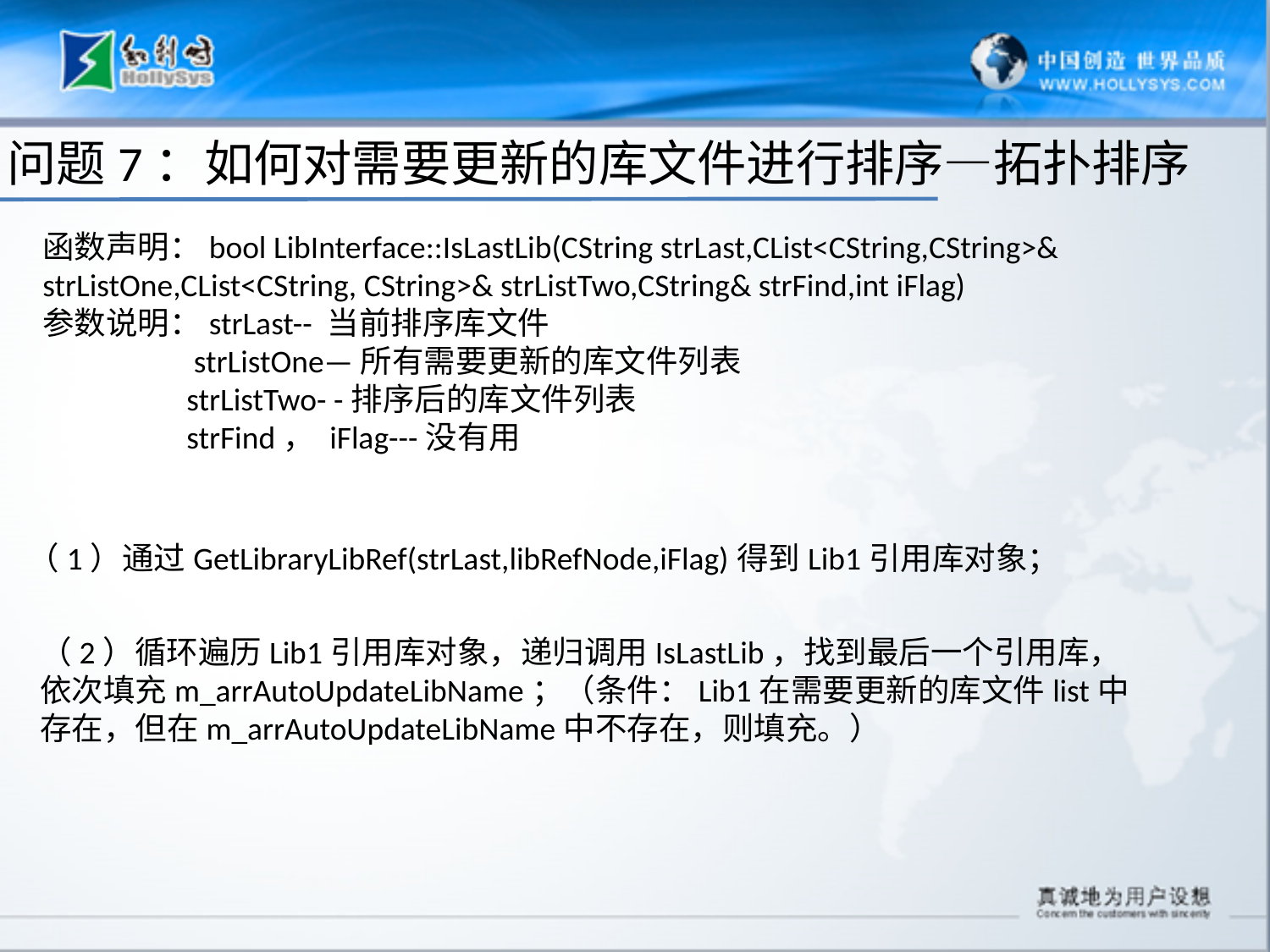

问题7：如何对需要更新的库文件进行排序—拓扑排序
函数声明：bool LibInterface::IsLastLib(CString strLast,CList<CString,CString>& strListOne,CList<CString, CString>& strListTwo,CString& strFind,int iFlag)
参数说明：strLast-- 当前排序库文件
                     strListOne—所有需要更新的库文件列表
                    strListTwo- -排序后的库文件列表
                    strFind， iFlag---没有用
（1）通过GetLibraryLibRef(strLast,libRefNode,iFlag)得到Lib1引用库对象；
（2）循环遍历Lib1引用库对象，递归调用IsLastLib，找到最后一个引用库，依次填充m_arrAutoUpdateLibName；（条件：Lib1在需要更新的库文件list中存在，但在m_arrAutoUpdateLibName中不存在，则填充。）